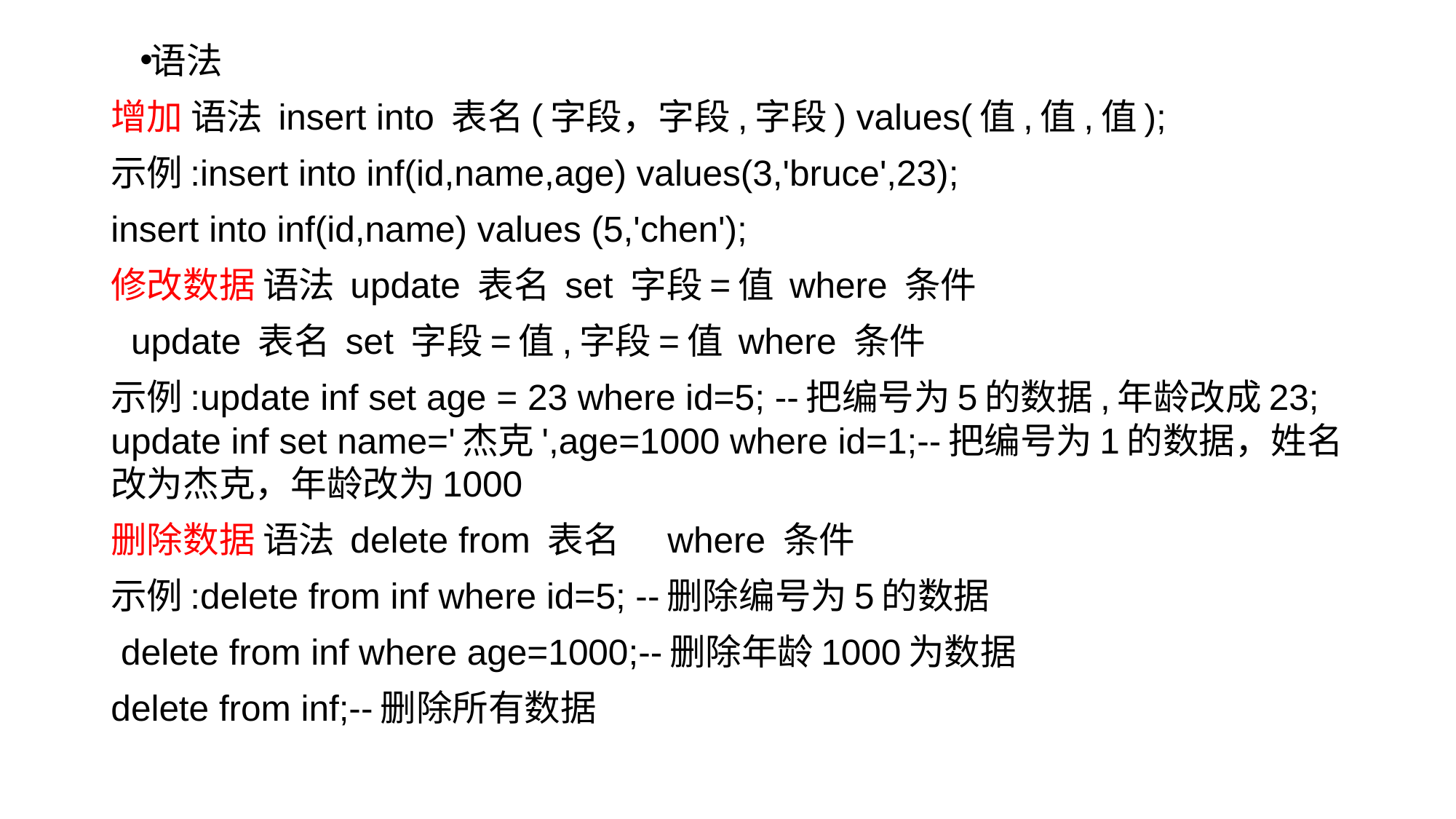

语法
增加 语法 insert into 表名(字段，字段,字段) values(值,值,值);
示例:insert into inf(id,name,age) values(3,'bruce',23);
insert into inf(id,name) values (5,'chen');
修改数据 语法 update 表名 set 字段=值 where 条件
  update 表名 set 字段=值,字段=值 where 条件
示例:update inf set age = 23 where id=5; --把编号为5的数据,年龄改成23; update inf set name='杰克',age=1000 where id=1;--把编号为1的数据，姓名改为杰克，年龄改为1000
删除数据 语法 delete from 表名	where 条件
示例:delete from inf where id=5; --删除编号为5的数据
 delete from inf where age=1000;--删除年龄1000为数据
delete from inf;--删除所有数据
51